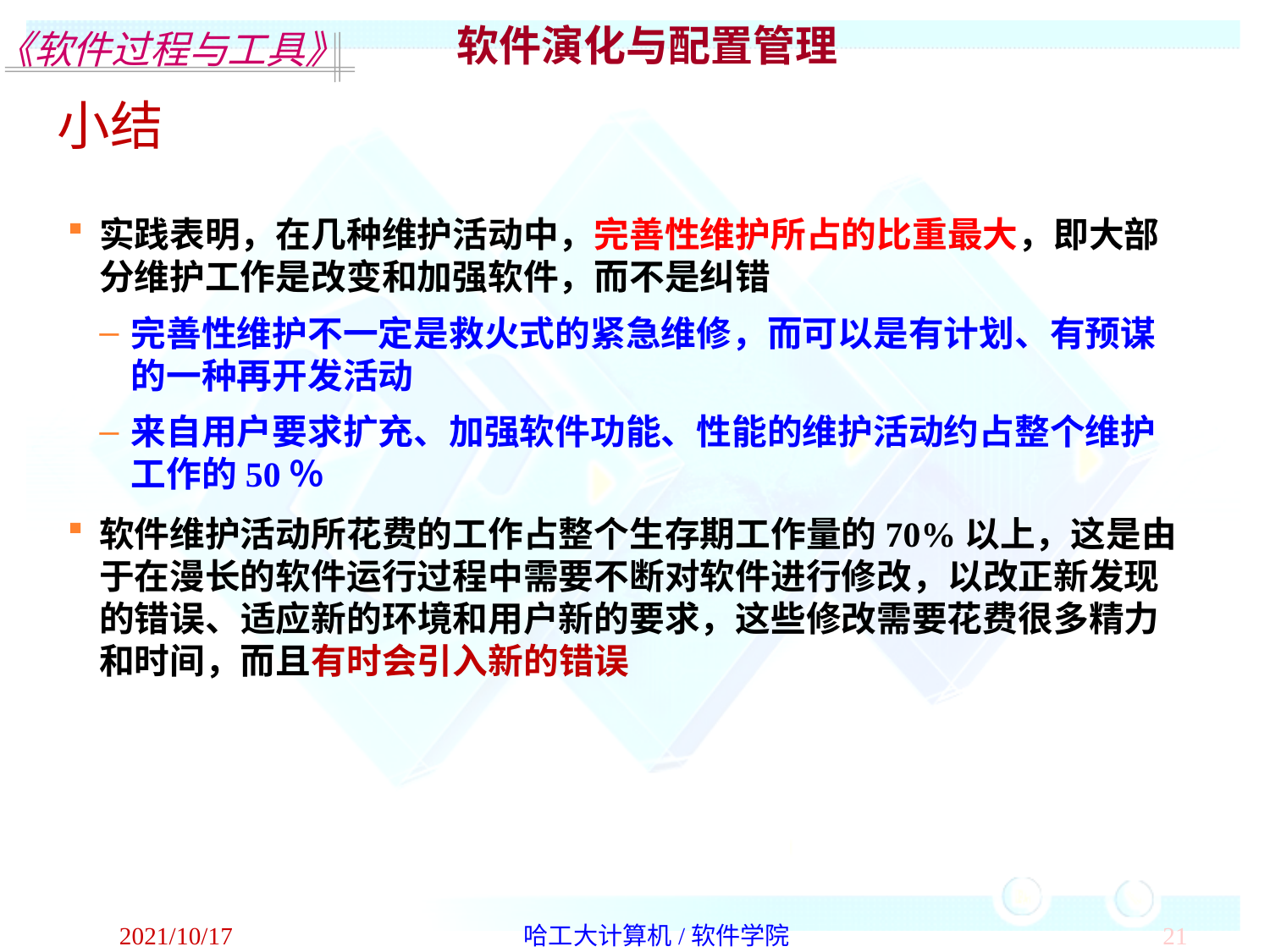

软件演化与配置管理
小结
实践表明，在几种维护活动中，完善性维护所占的比重最大，即大部分维护工作是改变和加强软件，而不是纠错
完善性维护不一定是救火式的紧急维修，而可以是有计划、有预谋的一种再开发活动
来自用户要求扩充、加强软件功能、性能的维护活动约占整个维护工作的50％
软件维护活动所花费的工作占整个生存期工作量的70%以上，这是由于在漫长的软件运行过程中需要不断对软件进行修改，以改正新发现的错误、适应新的环境和用户新的要求，这些修改需要花费很多精力和时间，而且有时会引入新的错误